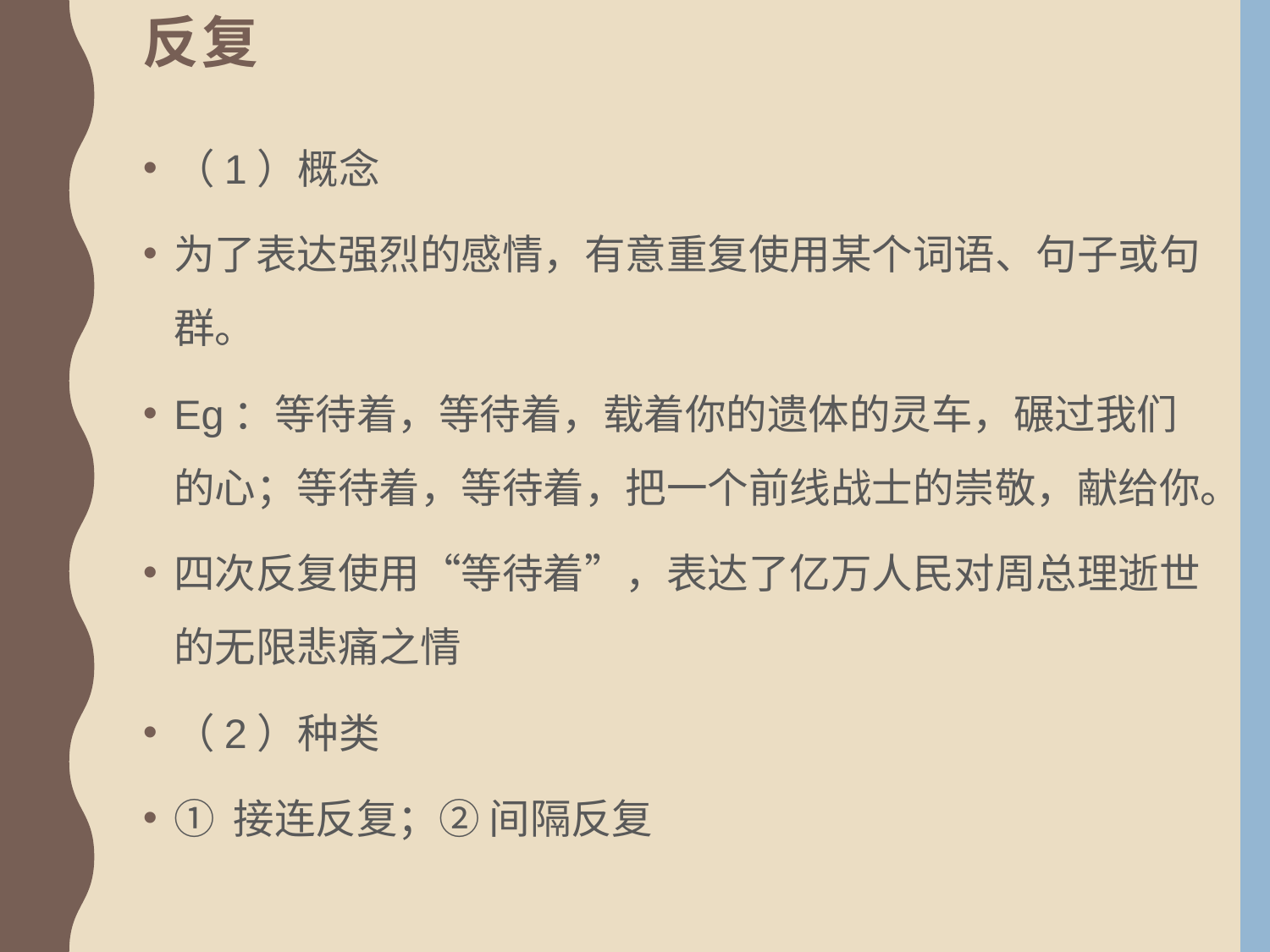

# 反复
（1）概念
为了表达强烈的感情，有意重复使用某个词语、句子或句群。
Eg：等待着，等待着，载着你的遗体的灵车，碾过我们的心；等待着，等待着，把一个前线战士的崇敬，献给你。
四次反复使用“等待着”，表达了亿万人民对周总理逝世的无限悲痛之情
（2）种类
① 接连反复；② 间隔反复